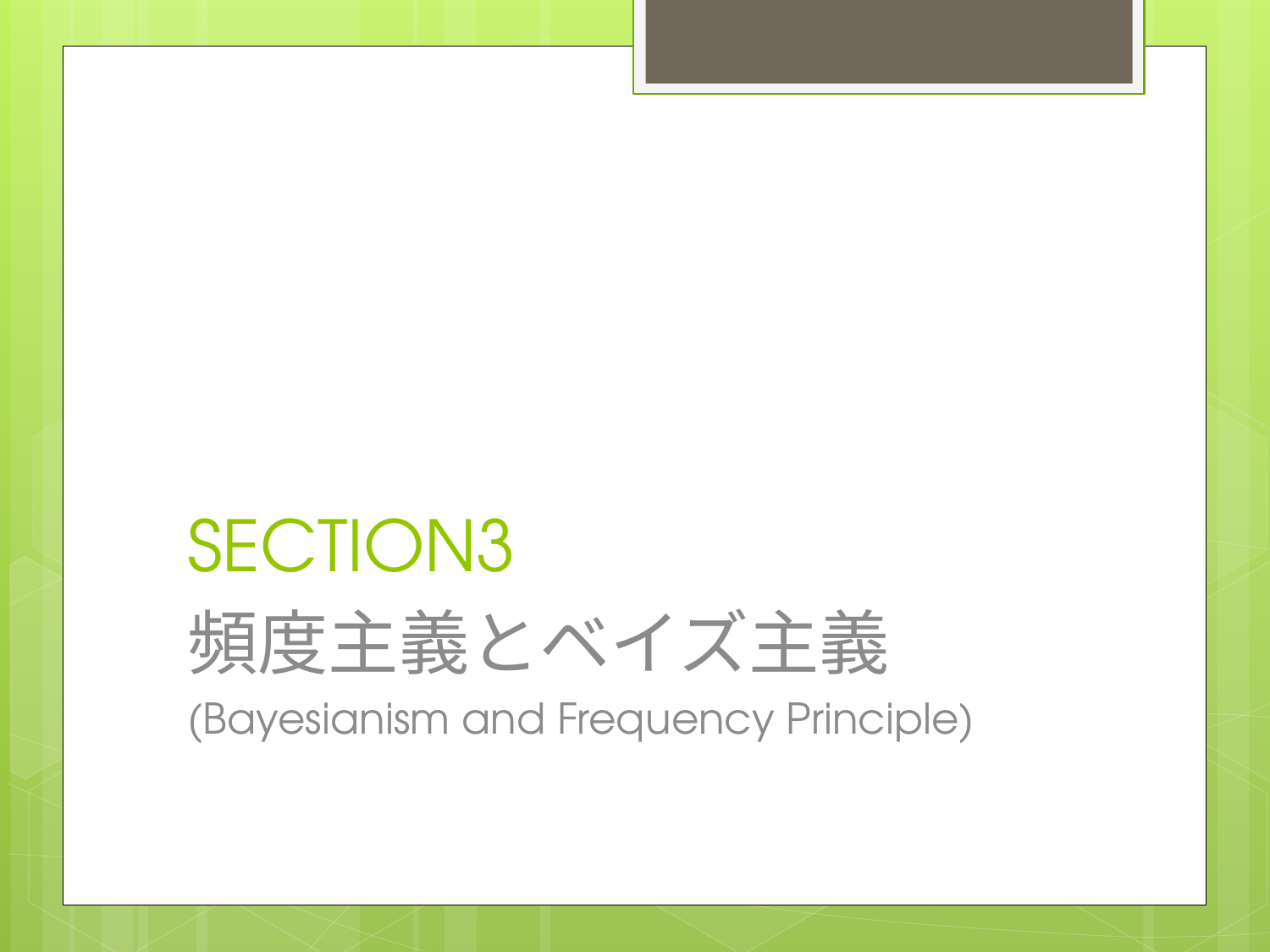

# SECTION3
頻度主義とベイズ主義
(Bayesianism and Frequency Principle)